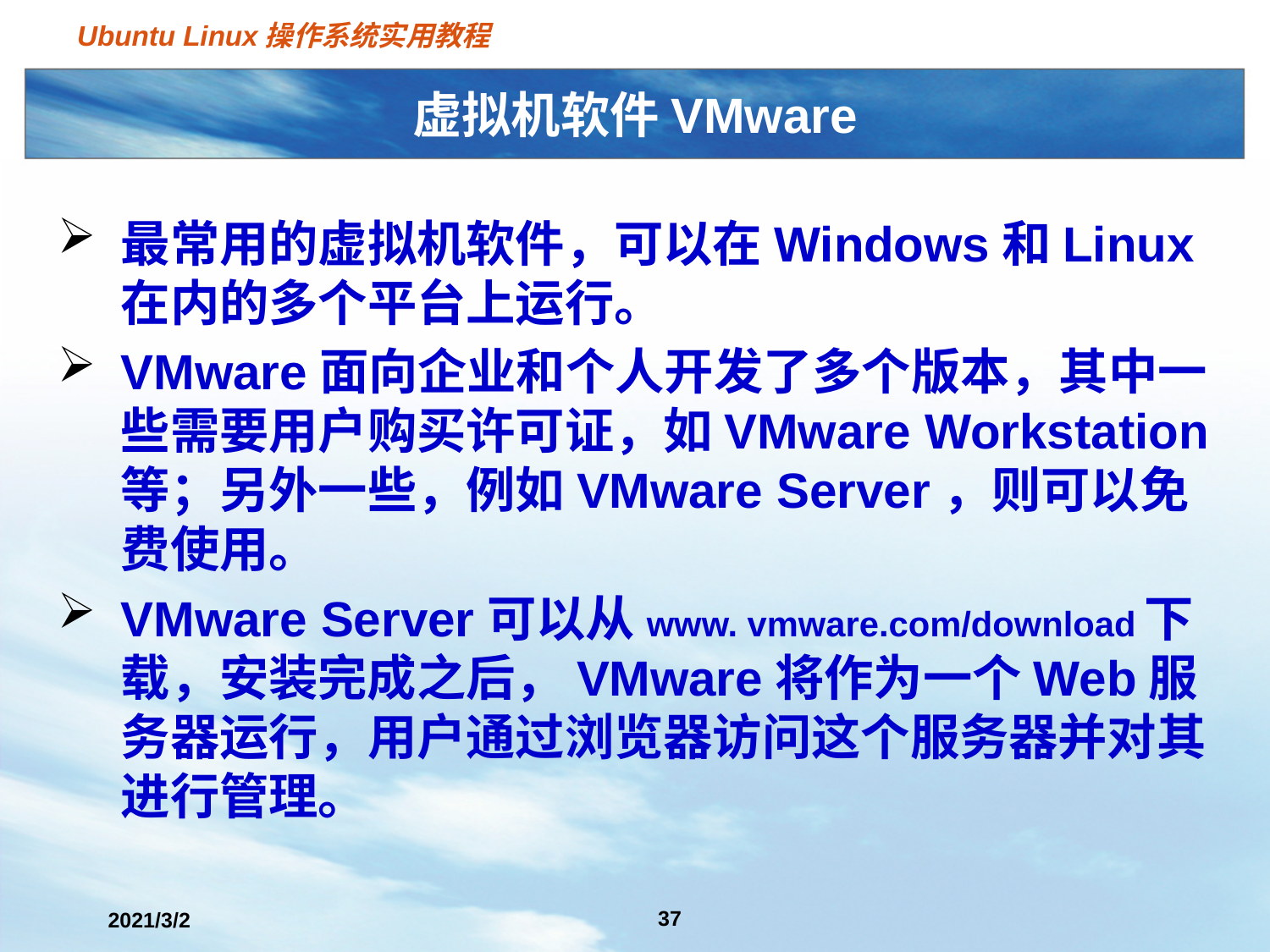

# 虚拟机软件VMware
最常用的虚拟机软件，可以在Windows和Linux在内的多个平台上运行。
VMware面向企业和个人开发了多个版本，其中一些需要用户购买许可证，如VMware Workstation等；另外一些，例如VMware Server，则可以免费使用。
VMware Server可以从www. vmware.com/download下载，安装完成之后，VMware将作为一个Web服务器运行，用户通过浏览器访问这个服务器并对其进行管理。

37
2021/3/2